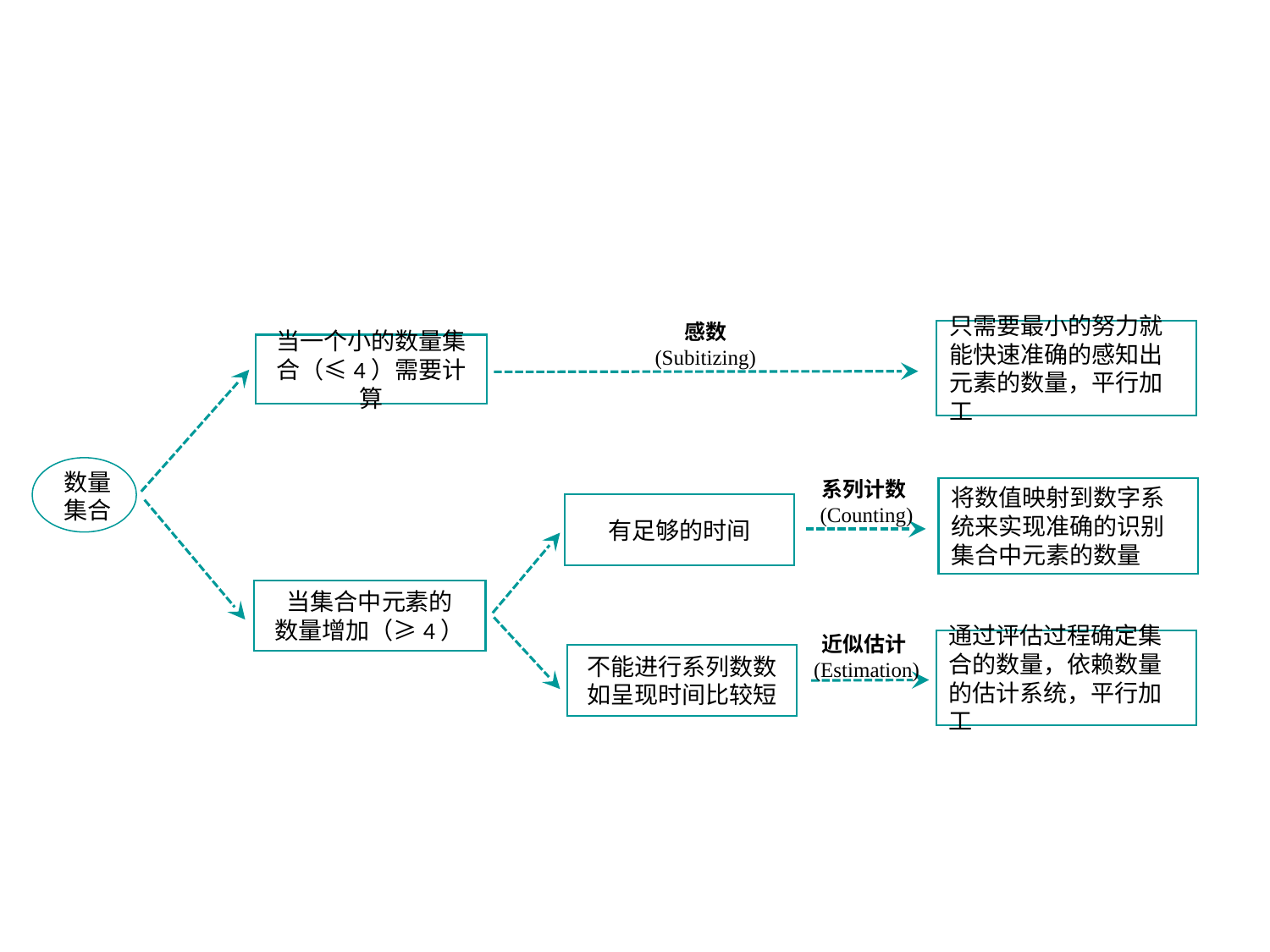

感数
(Subitizing)
只需要最小的努力就能快速准确的感知出元素的数量，平行加工

数量
集合
系列计数(Counting)
将数值映射到数字系统来实现准确的识别集合中元素的数量
有足够的时间
近似估计(Estimation)
通过评估过程确定集合的数量，依赖数量的估计系统，平行加工
不能进行系列数数
如呈现时间比较短
当一个小的数量集合（≤4）需要计算

当集合中元素的
数量增加（≥4）